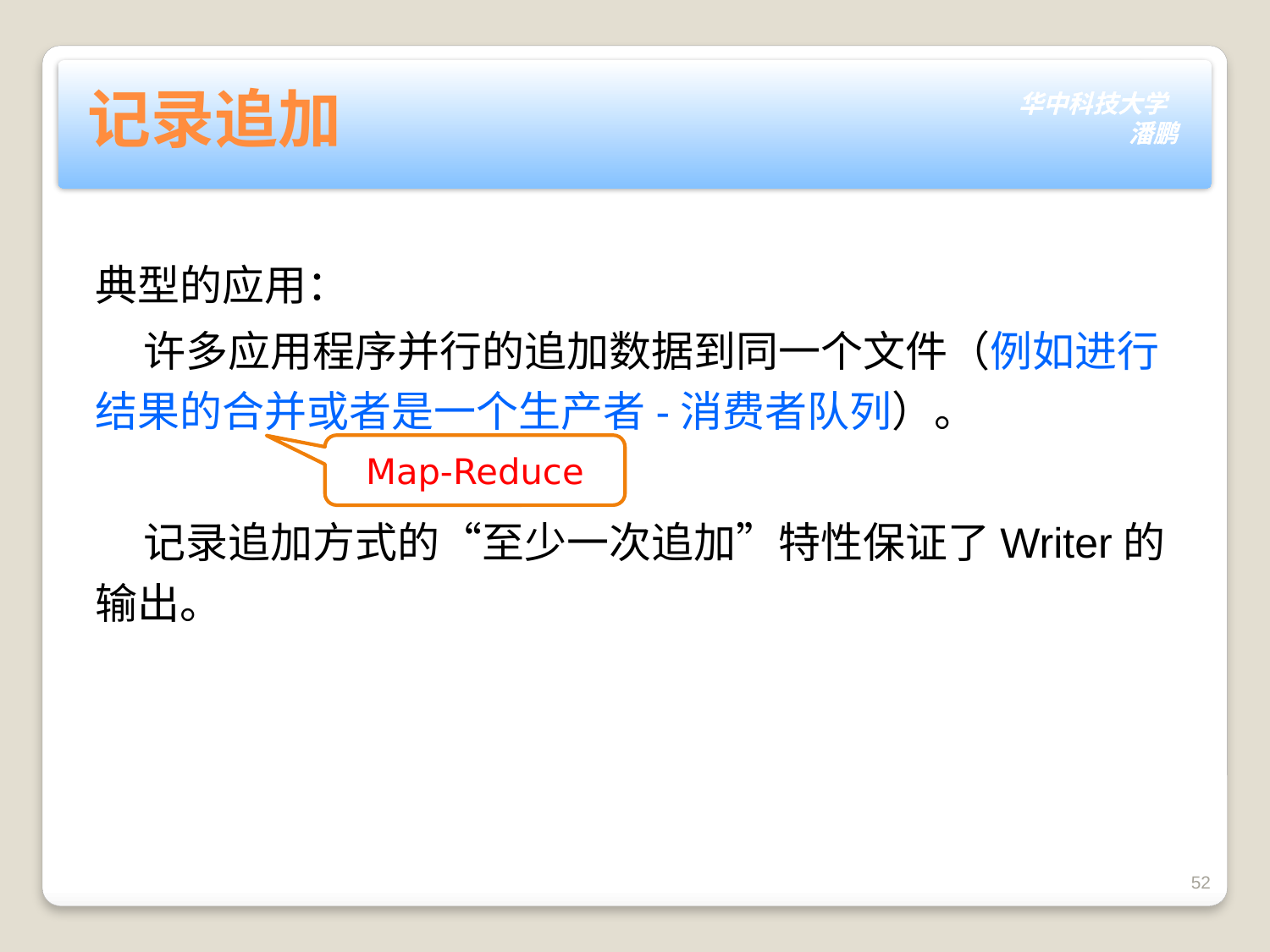

# 记录追加
典型的应用：
    许多应用程序并行的追加数据到同一个文件（例如进行结果的合并或者是一个生产者-消费者队列）。

    记录追加方式的“至少一次追加”特性保证了Writer的输出。
Map-Reduce
52